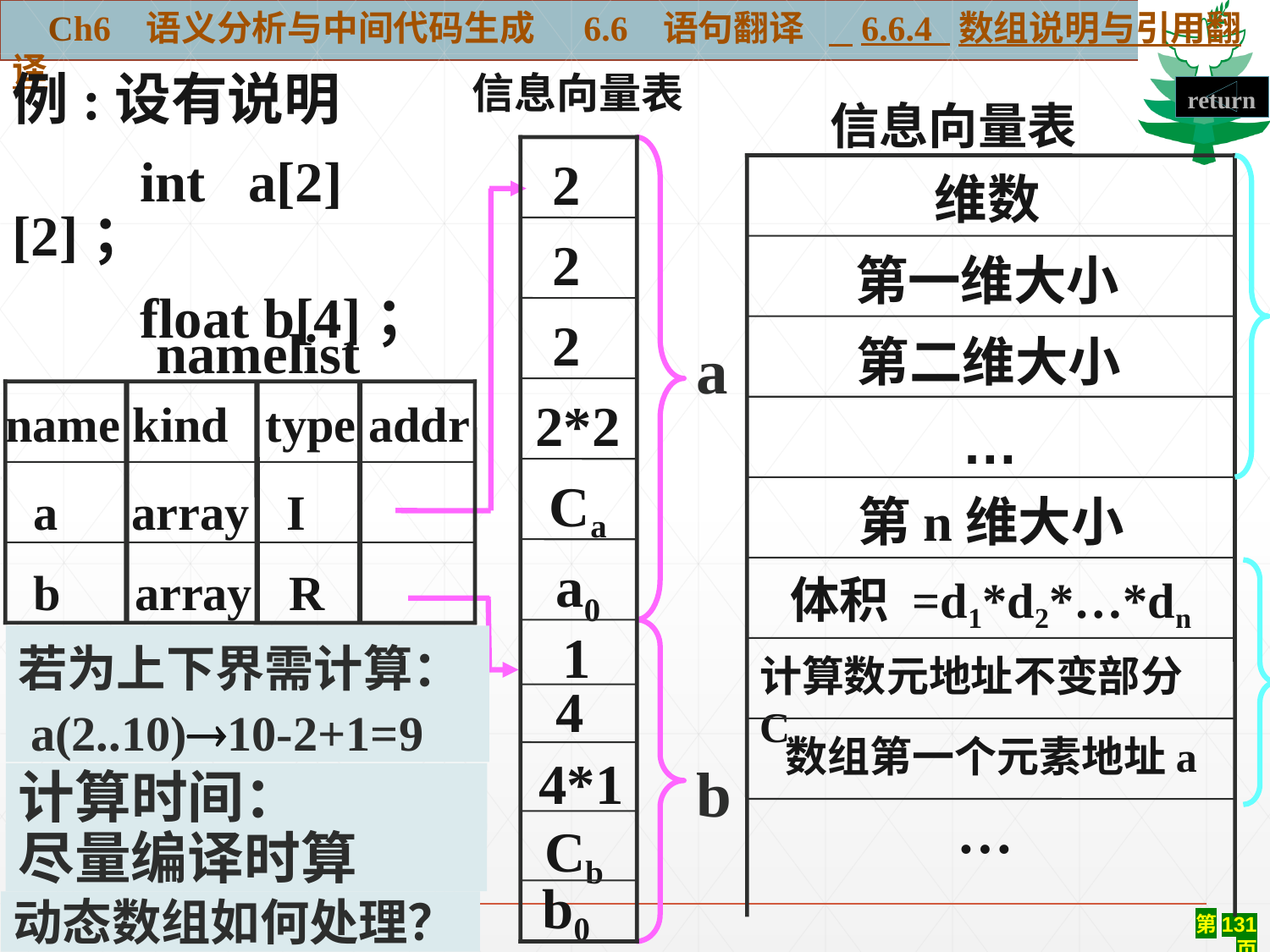

Ch6   语义分析与中间代码生成     6.6   语句翻译      6.6.4  数组说明与引用翻译
例:设有说明
         int   a[2][2]；
         float b[4]；
信息向量表
2

2

2

2*2

Ca

a0

1

4

Cb
b0

4*1

return
信息向量表
维数

第一维大小

第二维大小
…

第n维大小

体积 =d1*d2*…*dn

计算数元地址不变部分C

数组第一个元素地址a

         …

a

namelist
name kind   type addr

 a      array   I

 b      array   R

b
若为上下界需计算：
 a(2..10)→10-2+1=9
计算时间：
尽量编译时算
动态数组如何处理？